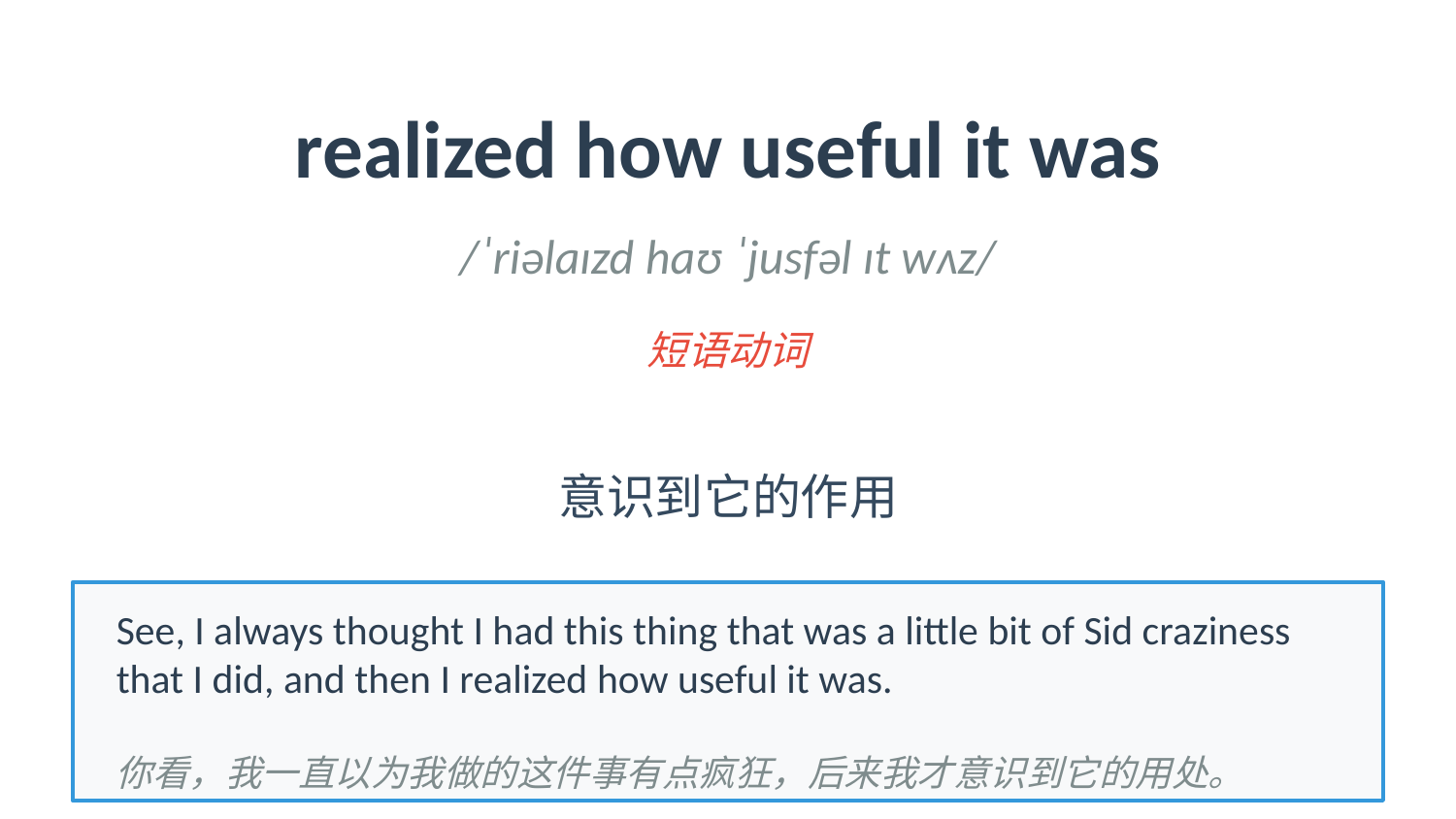

realized how useful it was
/ˈriəlaɪzd haʊ ˈjusfəl ɪt wʌz/
短语动词
意识到它的作用

See, I always thought I had this thing that was a little bit of Sid craziness that I did, and then I realized how useful it was.

你看，我一直以为我做的这件事有点疯狂，后来我才意识到它的用处。